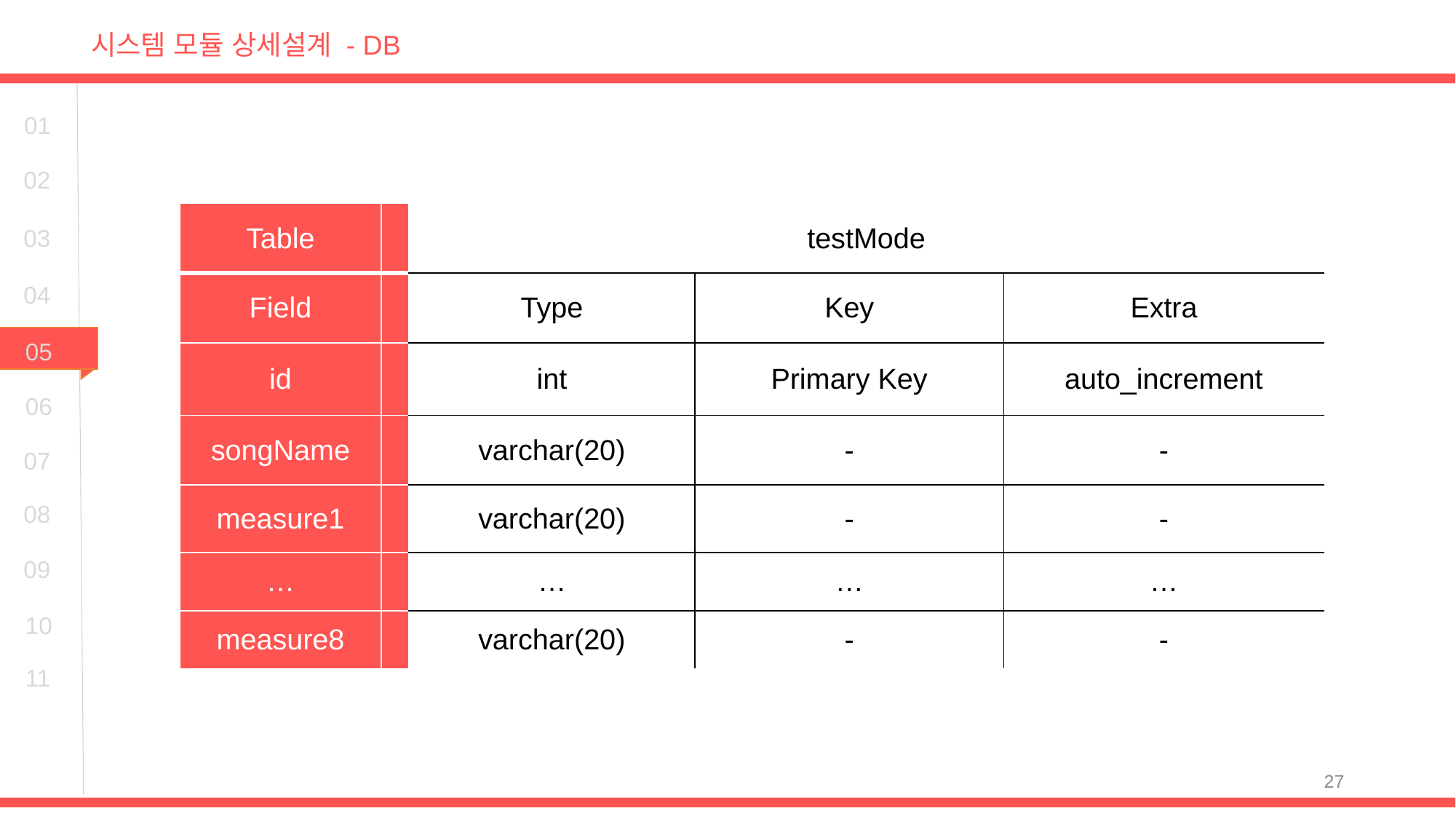

시스템 모듈 상세설계 - DB

01
02
| Table |  | testMode |  |  |
| --- | --- | --- | --- | --- |
| Field |  | Type | Key | Extra |
| id |  | int | Primary Key | auto\_increment |
| songName |  | varchar(20) | - | - |
| measure1 |  | varchar(20) | - | - |
| … |  | … | … | … |
| measure8 |  | varchar(20) | - | - |
03
04

05
06
07
08
09
10
11
27